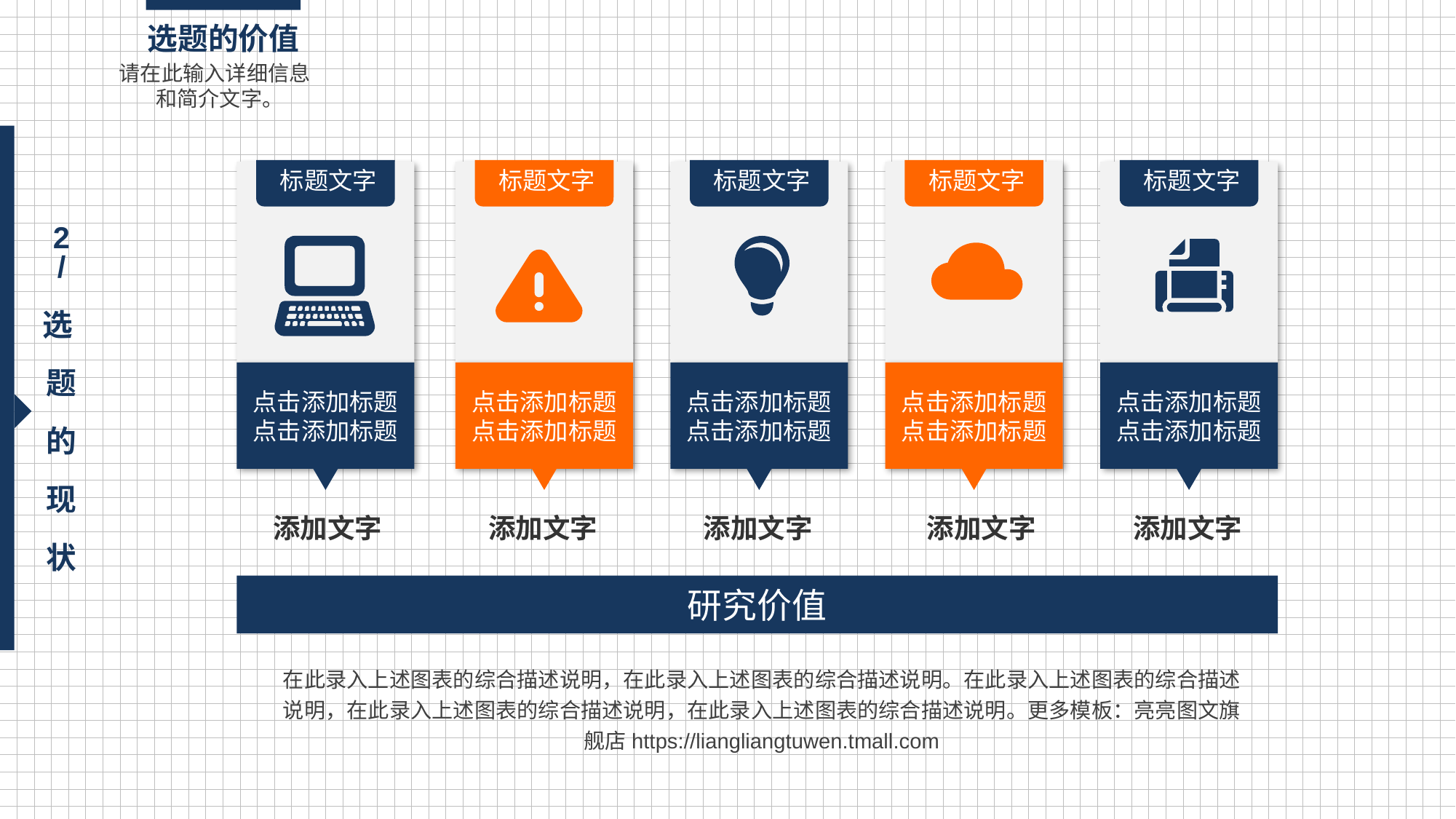

选题的价值
请在此输入详细信息   和简介文字。

标题文字

点击添加标题
点击添加标题

标题文字

点击添加标题
点击添加标题

标题文字

点击添加标题
点击添加标题

标题文字

点击添加标题
点击添加标题

标题文字

点击添加标题
点击添加标题

2
/

选

题

的

现

状
添加文字
添加文字
添加文字
添加文字
添加文字
研究价值
在此录入上述图表的综合描述说明，在此录入上述图表的综合描述说明。在此录入上述图表的综合描述说明，在此录入上述图表的综合描述说明，在此录入上述图表的综合描述说明。更多模板：亮亮图文旗舰店https://liangliangtuwen.tmall.com